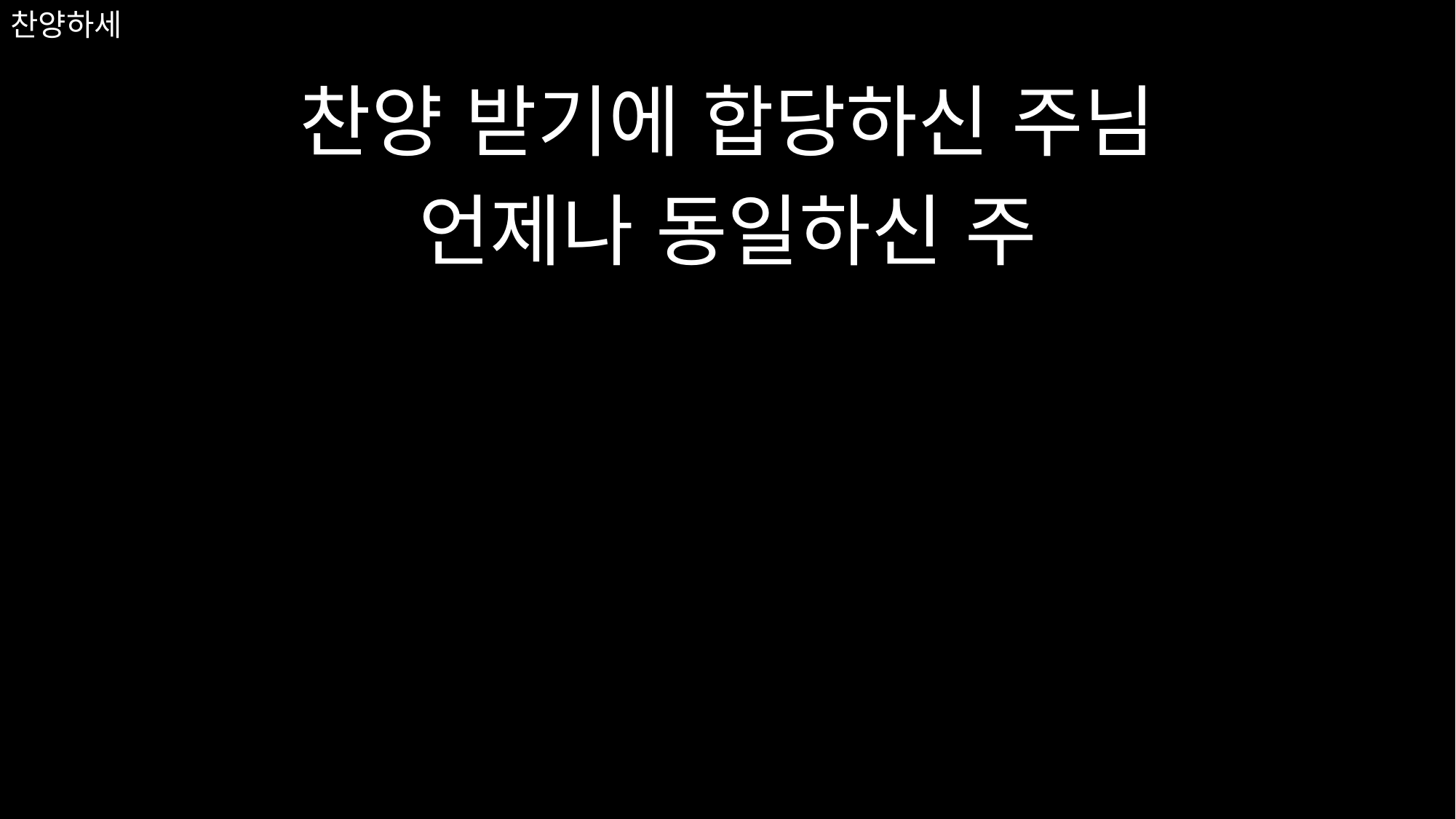

찬양 받기에 합당하신 주님
언제나 동일하신 주

# 찬양하세